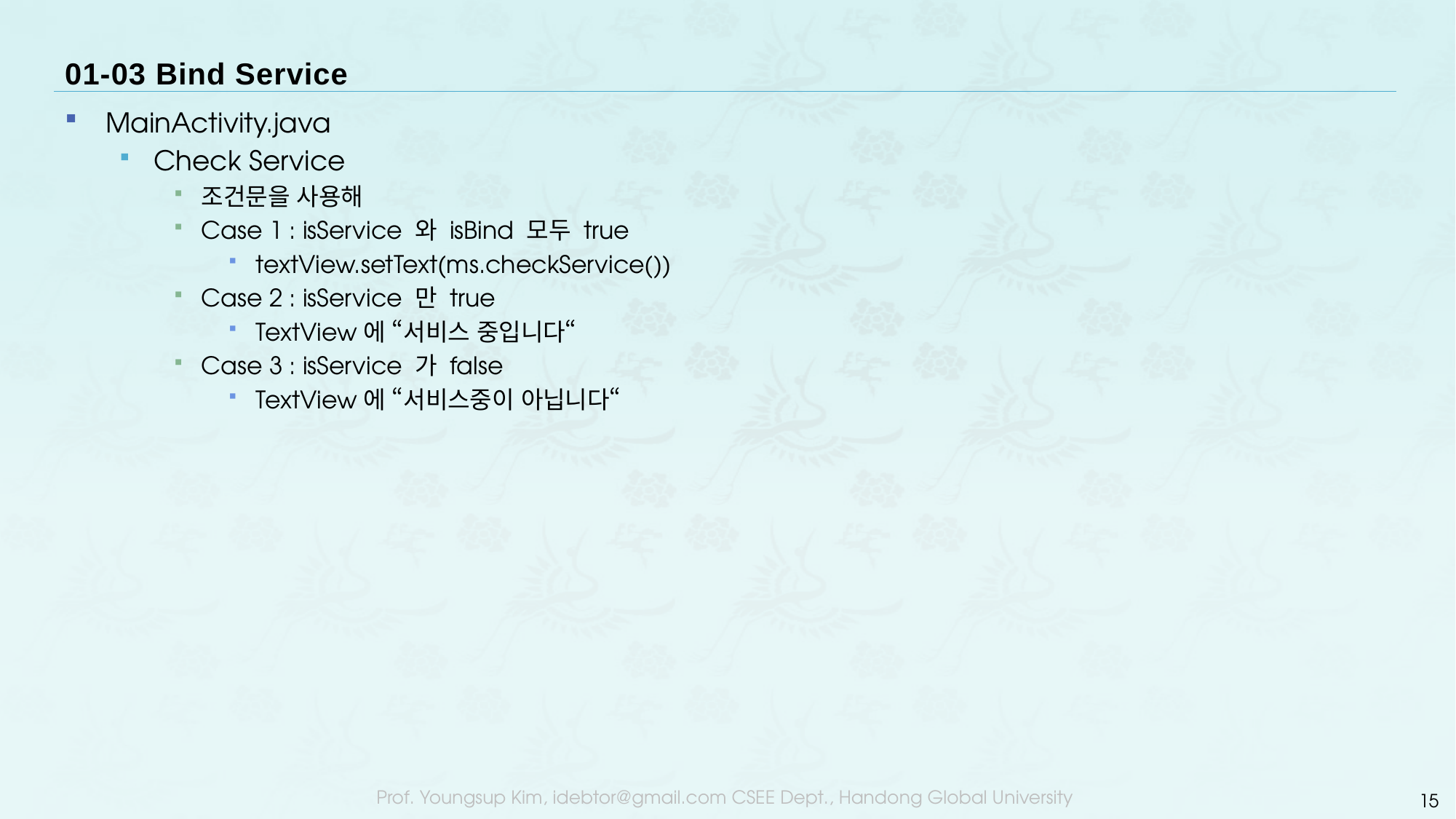

# 01-03 Bind Service
MainActivity.java
Check Service
조건문을 사용해
Case 1 : isService 와 isBind 모두 true
textView.setText(ms.checkService())
Case 2 : isService 만 true
TextView에 “서비스 중입니다“
Case 3 : isService 가 false
TextView에 “서비스중이 아닙니다“

15